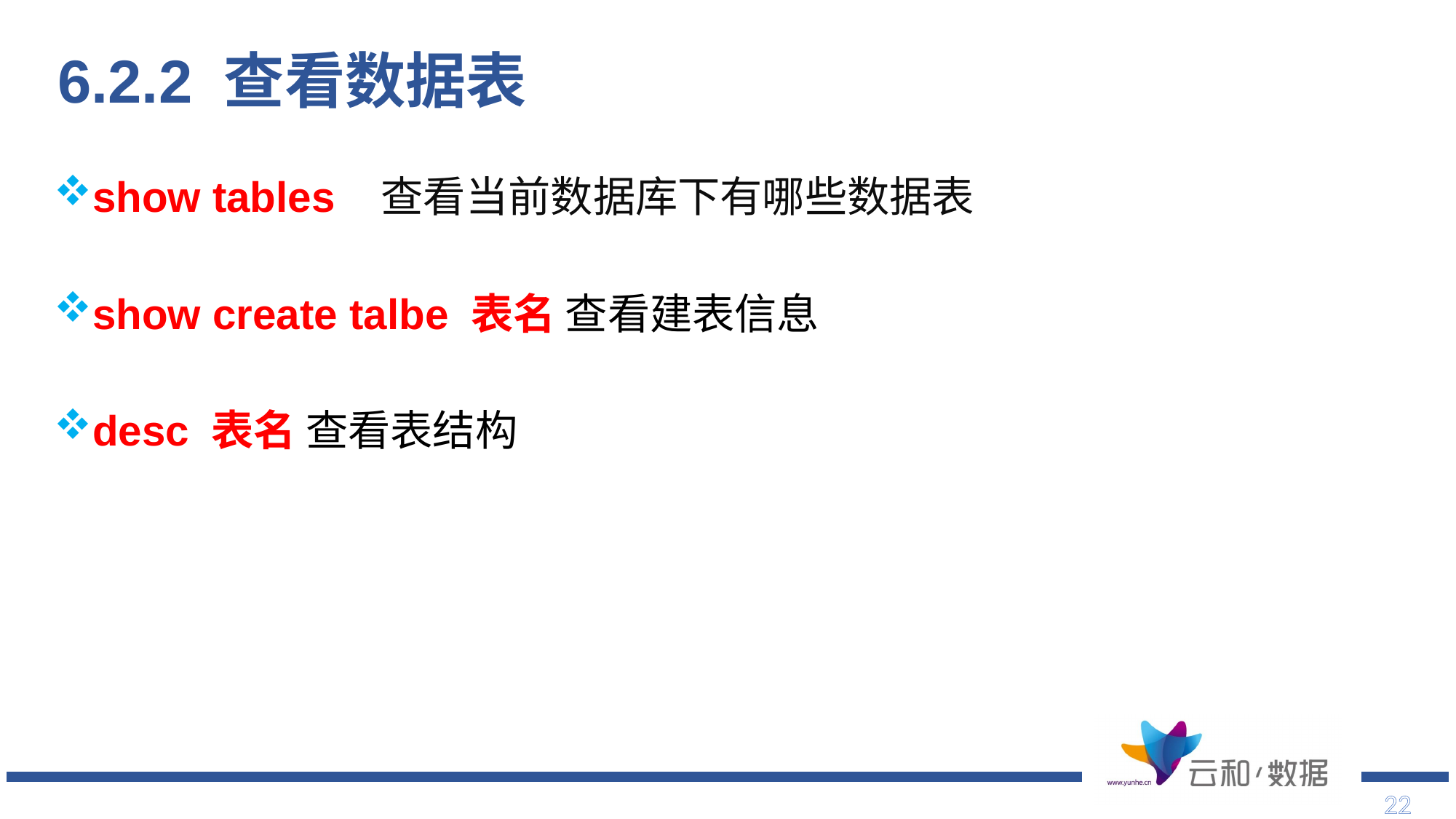

# 6.2.2 查看数据表
show tables   查看当前数据库下有哪些数据表
show create talbe 表名 查看建表信息
desc 表名 查看表结构